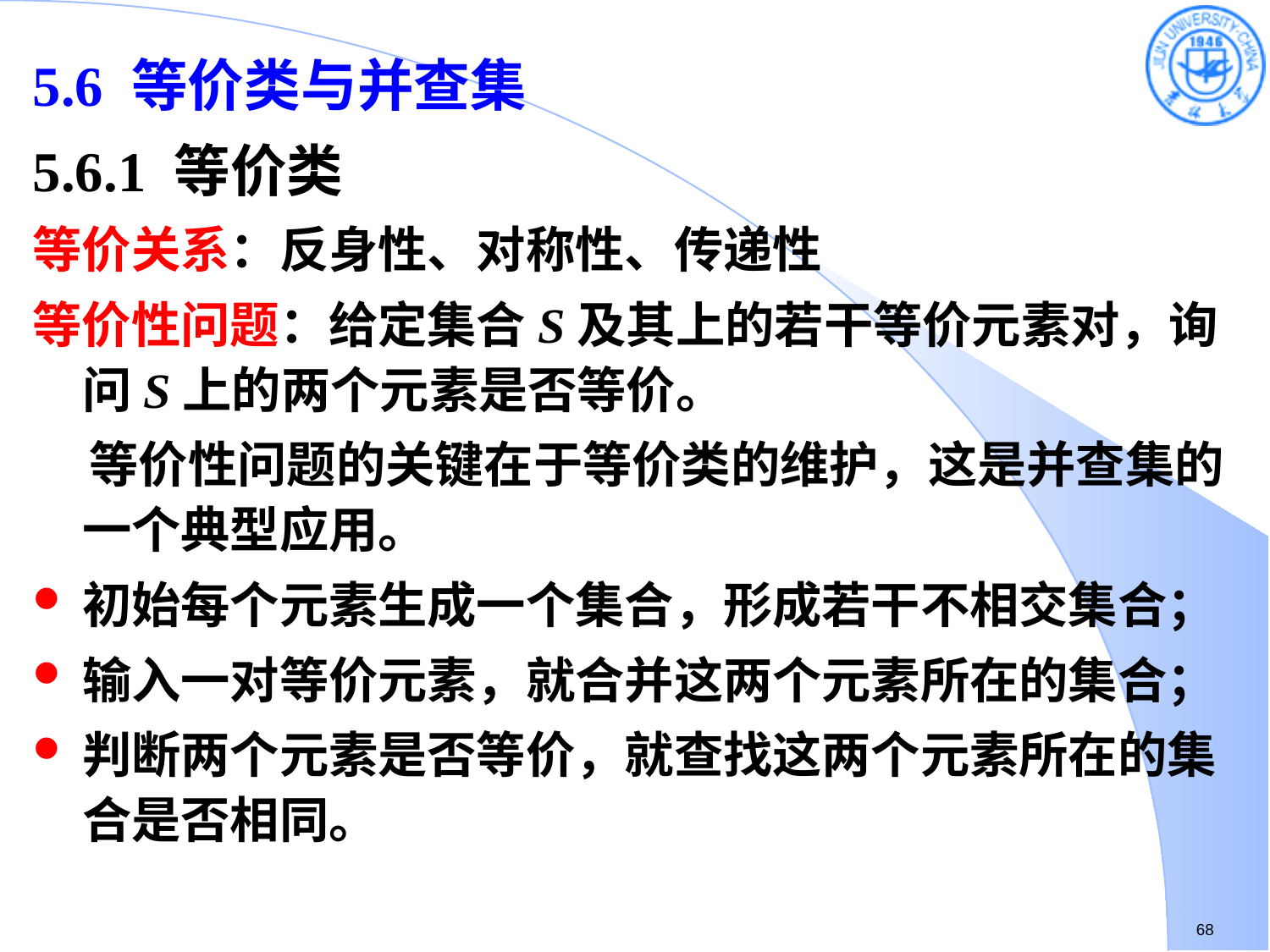

5.6 等价类与并查集
5.6.1 等价类
等价关系：反身性、对称性、传递性
等价性问题：给定集合S及其上的若干等价元素对，询问S上的两个元素是否等价。
    等价性问题的关键在于等价类的维护，这是并查集的一个典型应用。
初始每个元素生成一个集合，形成若干不相交集合；
输入一对等价元素，就合并这两个元素所在的集合；
判断两个元素是否等价，就查找这两个元素所在的集合是否相同。